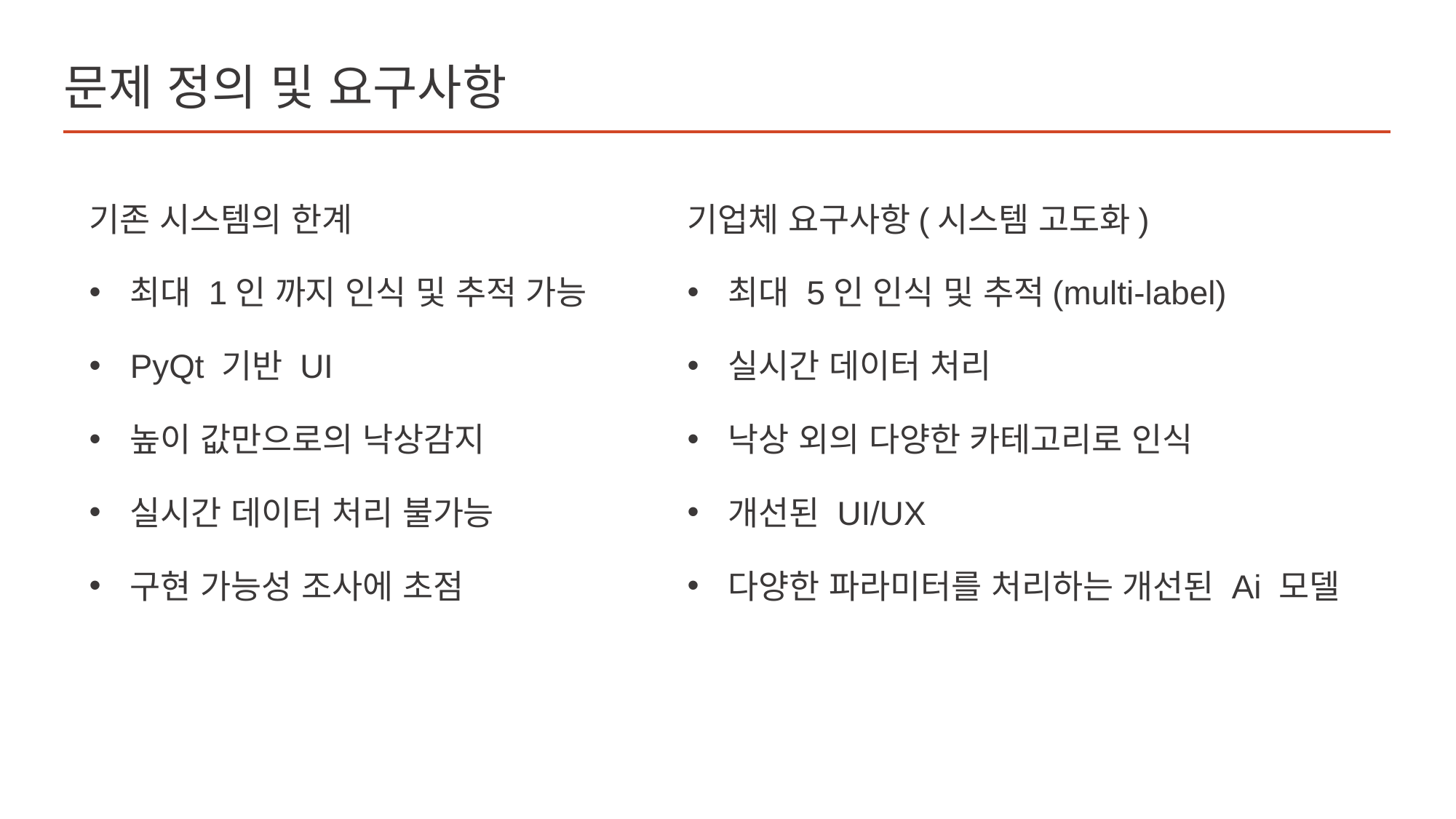

# 문제 정의 및 요구사항
기업체 요구사항(시스템 고도화)
최대 5인 인식 및 추적(multi-label)
실시간 데이터 처리
낙상 외의 다양한 카테고리로 인식
개선된 UI/UX
다양한 파라미터를 처리하는 개선된 Ai 모델
기존 시스템의 한계
최대 1인 까지 인식 및 추적 가능
PyQt 기반 UI
높이 값만으로의 낙상감지
실시간 데이터 처리 불가능
구현 가능성 조사에 초점